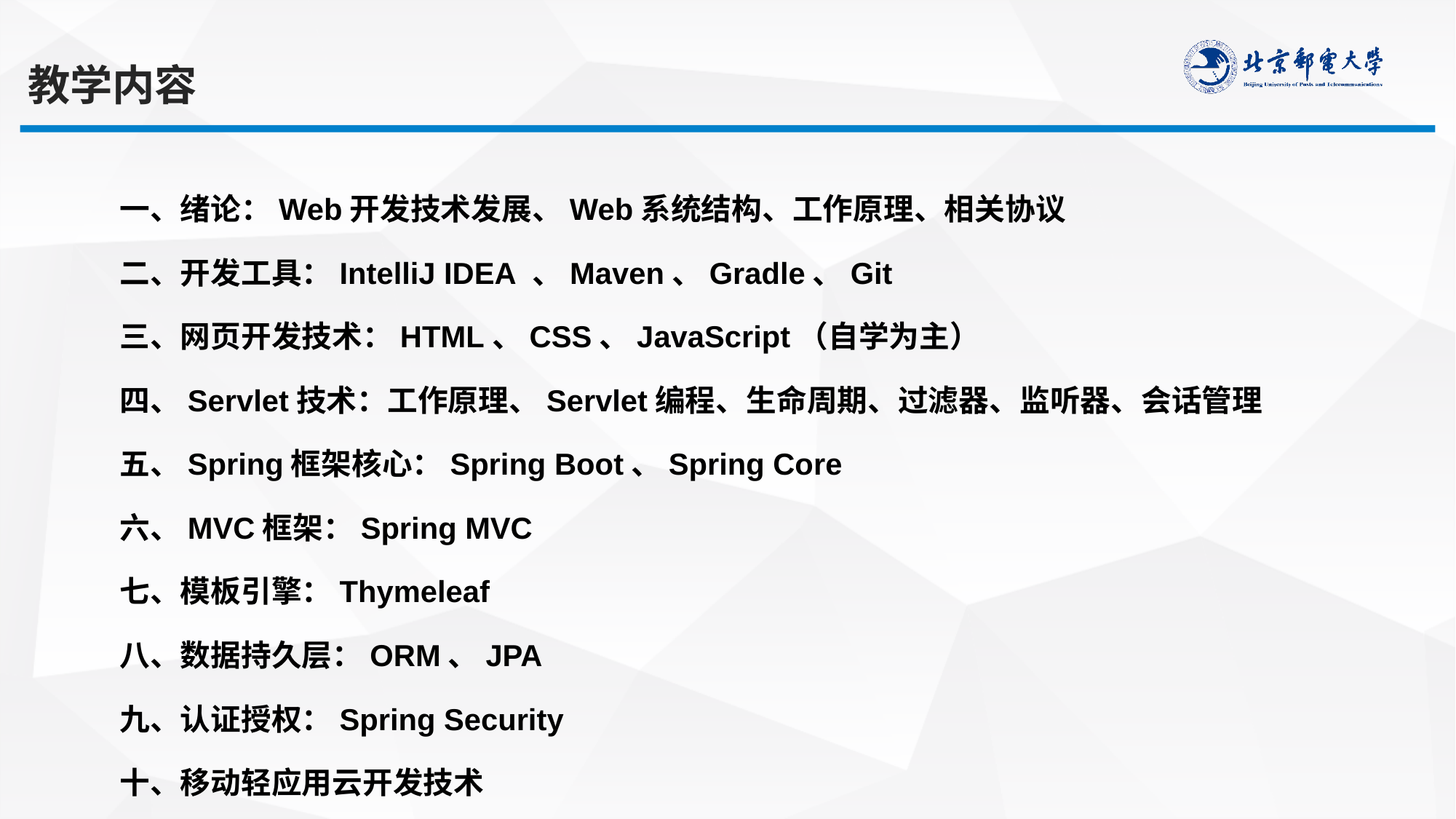

教学内容

一、绪论：Web开发技术发展、Web系统结构、工作原理、相关协议
二、开发工具：IntelliJ IDEA 、Maven、Gradle、Git
三、网页开发技术：HTML、CSS、JavaScript（自学为主）
四、Servlet技术：工作原理、Servlet编程、生命周期、过滤器、监听器、会话管理
五、Spring框架核心：Spring Boot、Spring Core
六、MVC框架：Spring MVC
七、模板引擎：Thymeleaf
八、数据持久层：ORM、JPA
九、认证授权：Spring Security
十、移动轻应用云开发技术